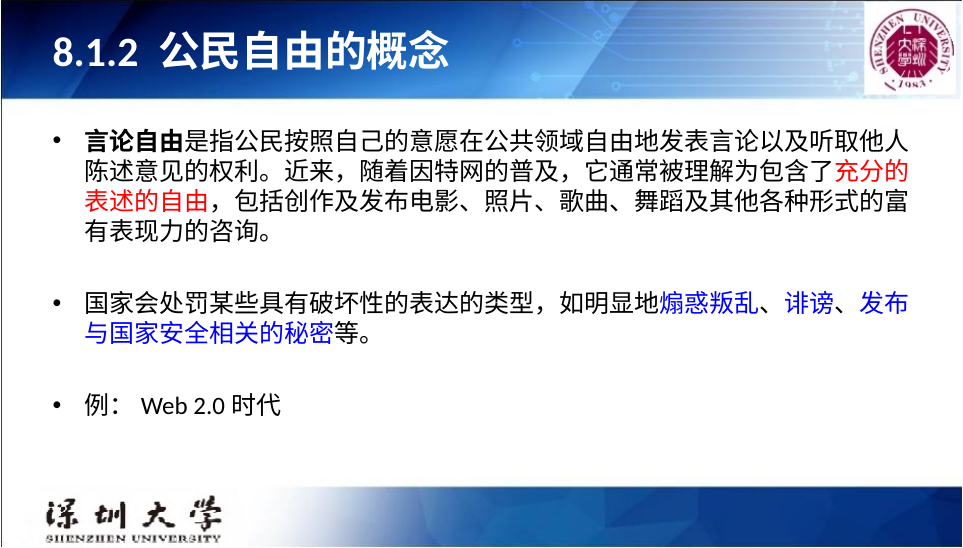

# 8.1.2 公民自由的概念
言论自由是指公民按照自己的意愿在公共领域自由地发表言论以及听取他人陈述意见的权利。近来，随着因特网的普及，它通常被理解为包含了充分的表述的自由，包括创作及发布电影、照片、歌曲、舞蹈及其他各种形式的富有表现力的咨询。

国家会处罚某些具有破坏性的表达的类型，如明显地煽惑叛乱、诽谤、发布与国家安全相关的秘密等。

例：Web 2.0时代
293